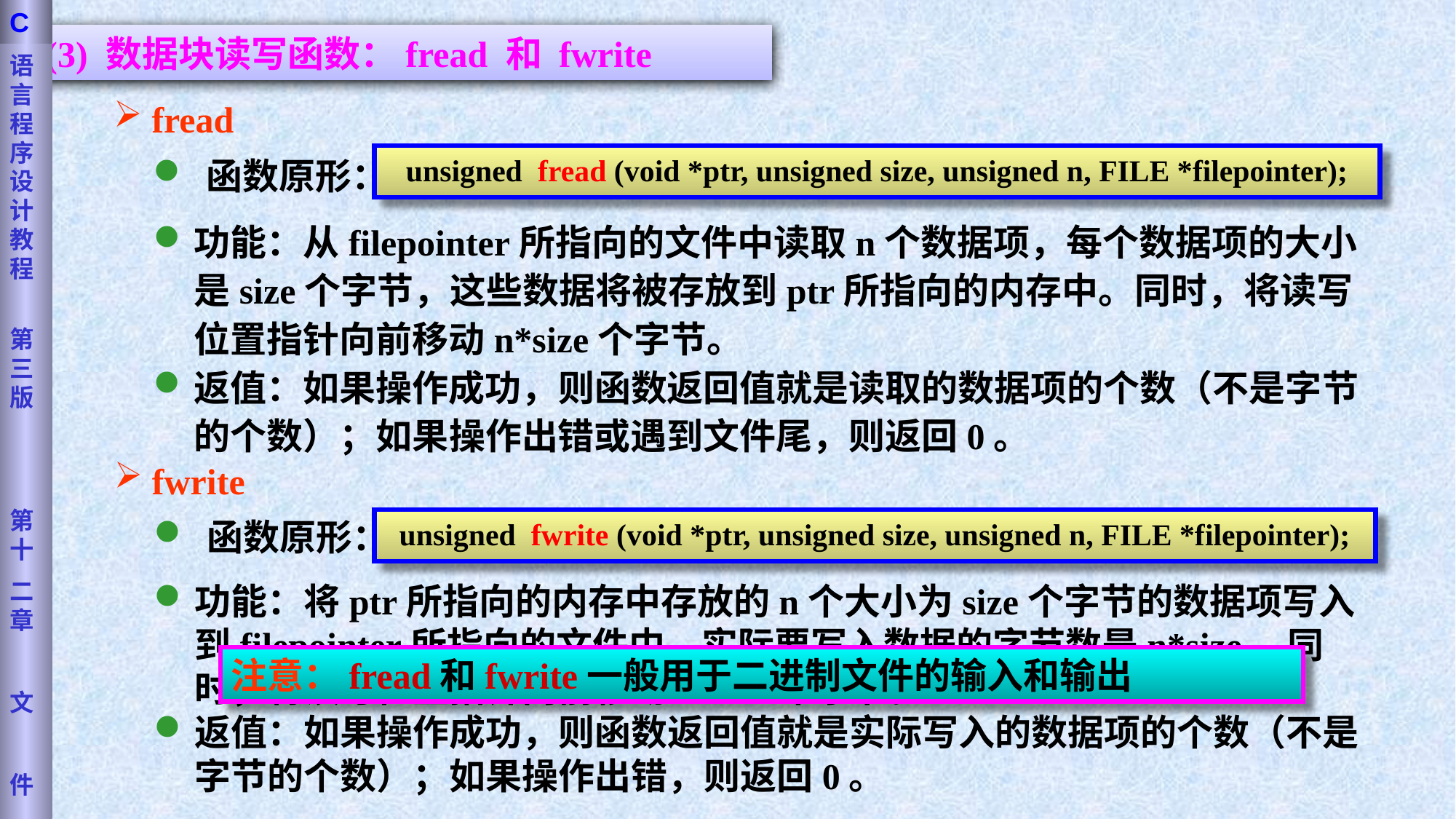

语言程序设计教程
第三版

第十
二章

文

件
C
(3) 数据块读写函数：fread 和 fwrite
 fread
unsigned  fread (void *ptr, unsigned size, unsigned n, FILE *filepointer);
 函数原形：
功能：从filepointer所指向的文件中读取n个数据项，每个数据项的大小是size个字节，这些数据将被存放到ptr所指向的内存中。同时，将读写位置指针向前移动n*size个字节。
返值：如果操作成功，则函数返回值就是读取的数据项的个数（不是字节的个数）；如果操作出错或遇到文件尾，则返回0。
 fwrite
 函数原形：
unsigned  fwrite (void *ptr, unsigned size, unsigned n, FILE *filepointer);
功能：将ptr所指向的内存中存放的n个大小为size个字节的数据项写入到filepointer所指向的文件中，实际要写入数据的字节数是n*size。同时，将读写位置指针向前移动n*size个字节。
返值：如果操作成功，则函数返回值就是实际写入的数据项的个数（不是字节的个数）；如果操作出错，则返回0。
注意：fread和fwrite一般用于二进制文件的输入和输出